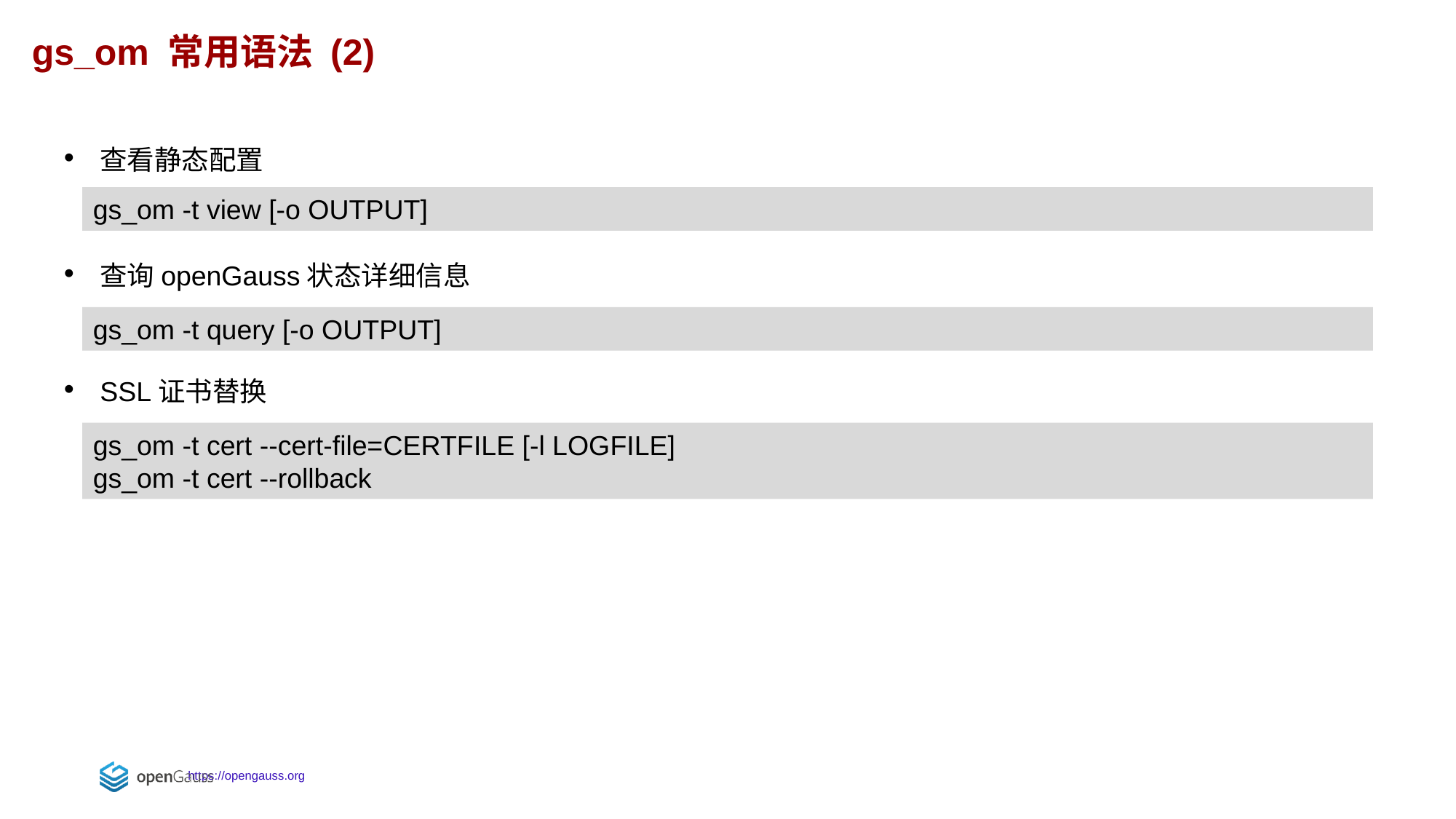

gs_om 常用语法 (2)
查看静态配置

查询openGauss状态详细信息

SSL证书替换
gs_om -t view [-o OUTPUT]
gs_om -t query [-o OUTPUT]
gs_om -t cert --cert-file=CERTFILE [-l LOGFILE]
gs_om -t cert --rollback